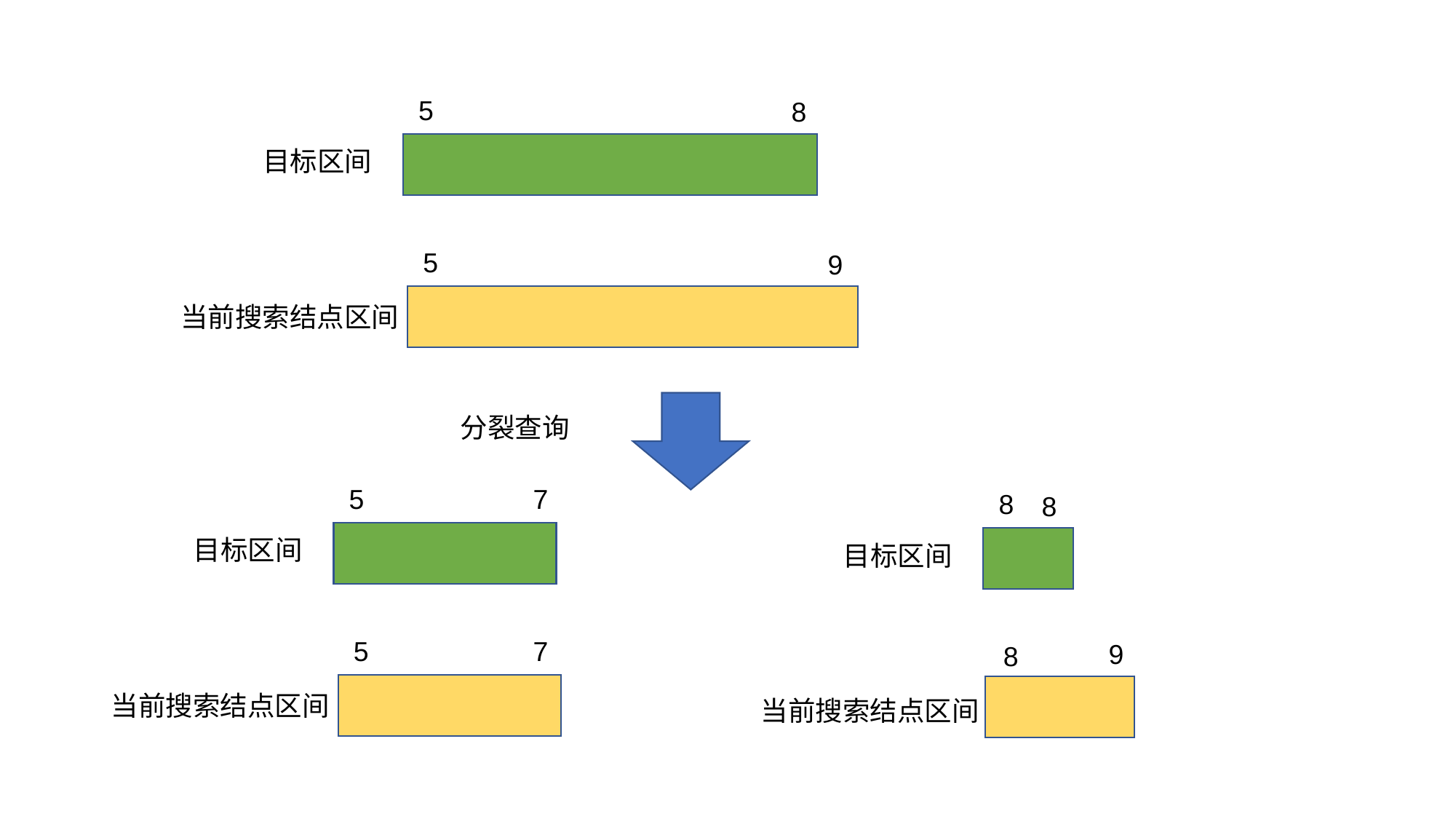

5
8

目标区间
5
9

当前搜索结点区间

分裂查询
5
7
8
8

目标区间

目标区间
5
7
9
8

当前搜索结点区间
当前搜索结点区间